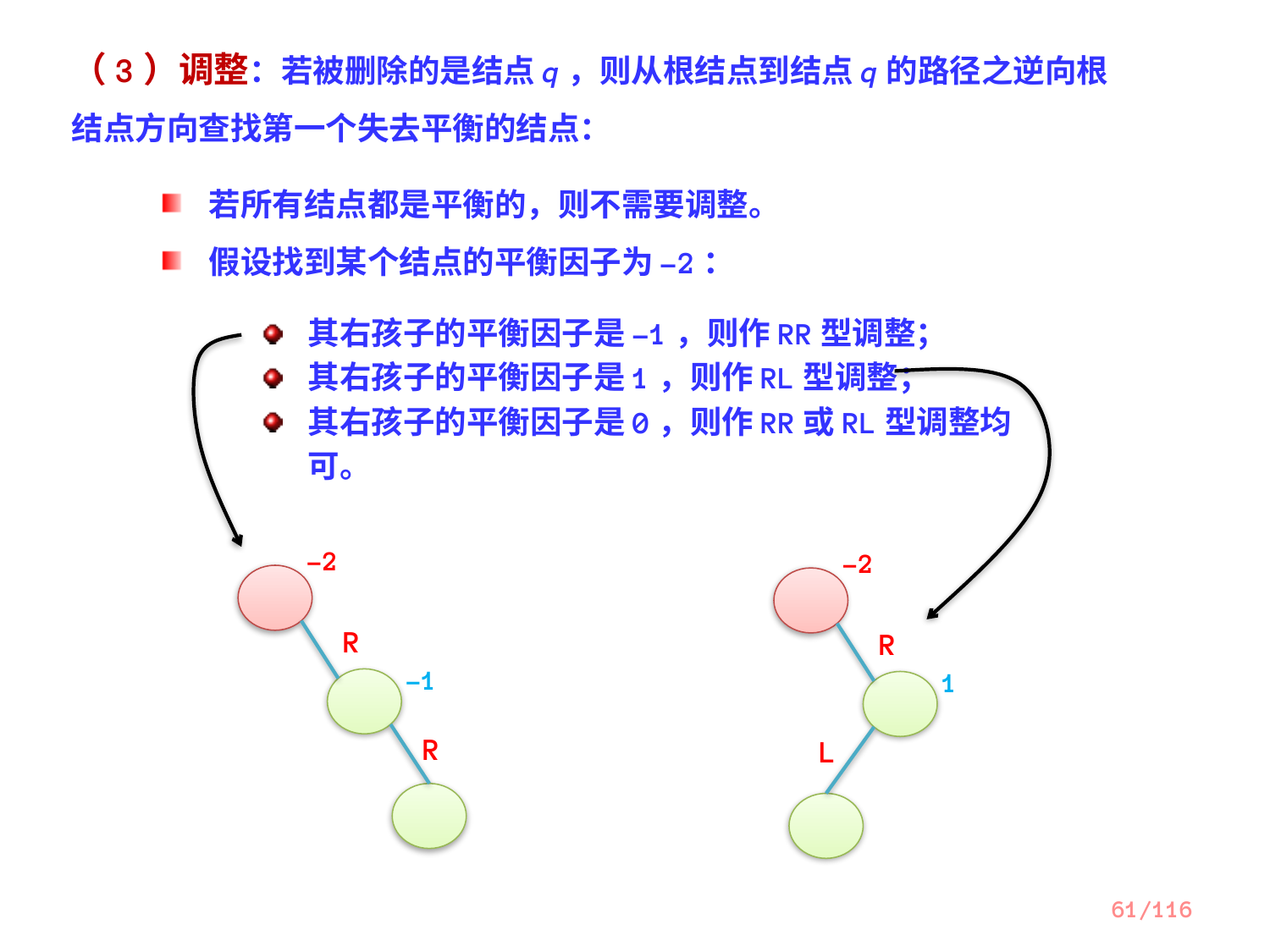

（3）调整：若被删除的是结点q，则从根结点到结点q的路径之逆向根结点方向查找第一个失去平衡的结点：
若所有结点都是平衡的，则不需要调整。
假设找到某个结点的平衡因子为-2：
其右孩子的平衡因子是-1，则作RR型调整；
其右孩子的平衡因子是1，则作RL型调整；
其右孩子的平衡因子是0，则作RR或RL型调整均可。

-2

R
-1

R

-2

R
1

L

61/116